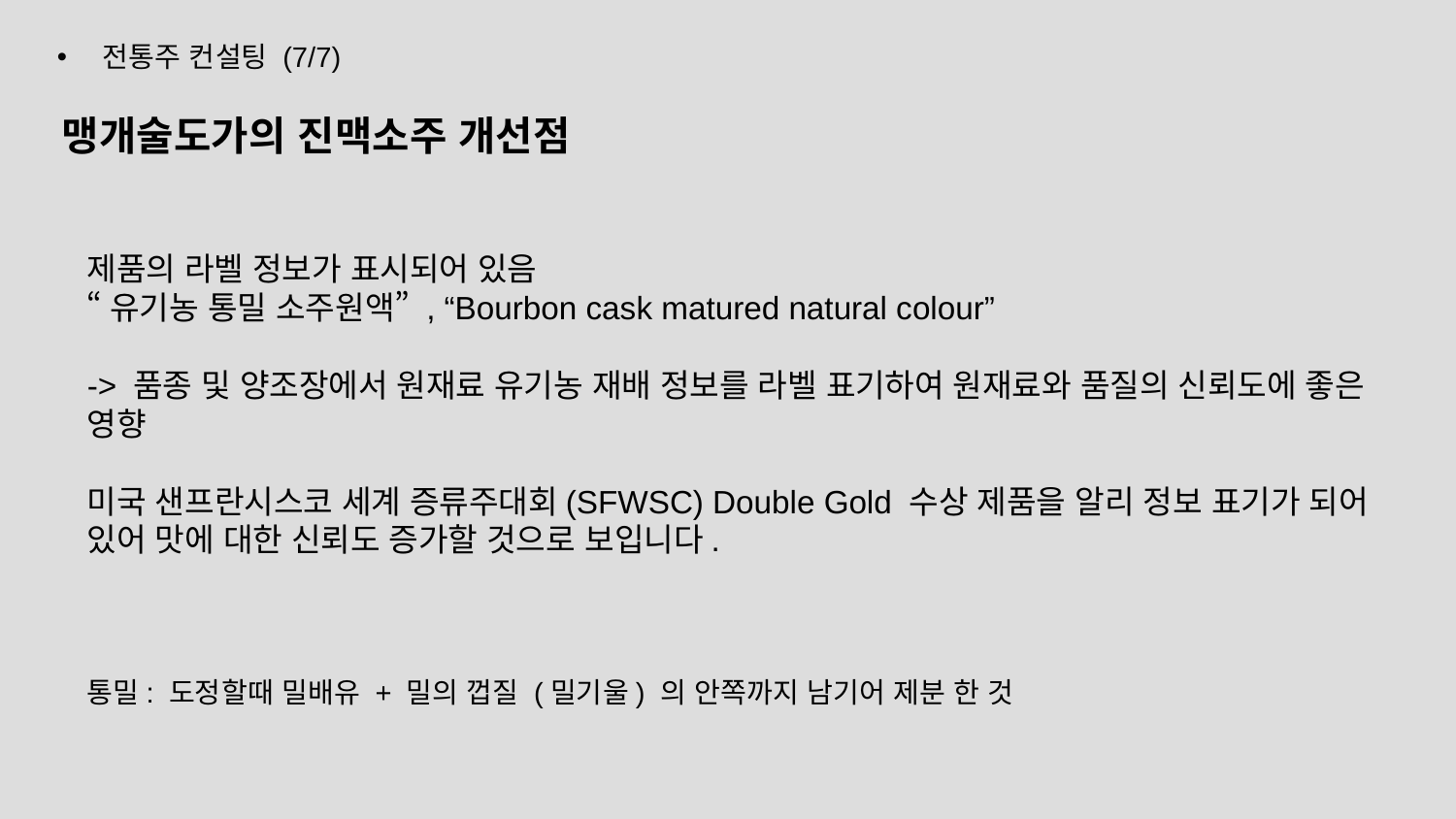

전통주 컨설팅 (7/7)
맹개술도가의 진맥소주 개선점

제품의 라벨 정보가 표시되어 있음
“유기농 통밀 소주원액” , “Bourbon cask matured natural colour”

-> 품종 및 양조장에서 원재료 유기농 재배 정보를 라벨 표기하여 원재료와 품질의 신뢰도에 좋은 영향

미국 샌프란시스코 세계 증류주대회(SFWSC) Double Gold 수상 제품을 알리 정보 표기가 되어 있어 맛에 대한 신뢰도 증가할 것으로 보입니다.

통밀: 도정할때 밀배유 + 밀의 껍질 (밀기울) 의 안쪽까지 남기어 제분 한 것